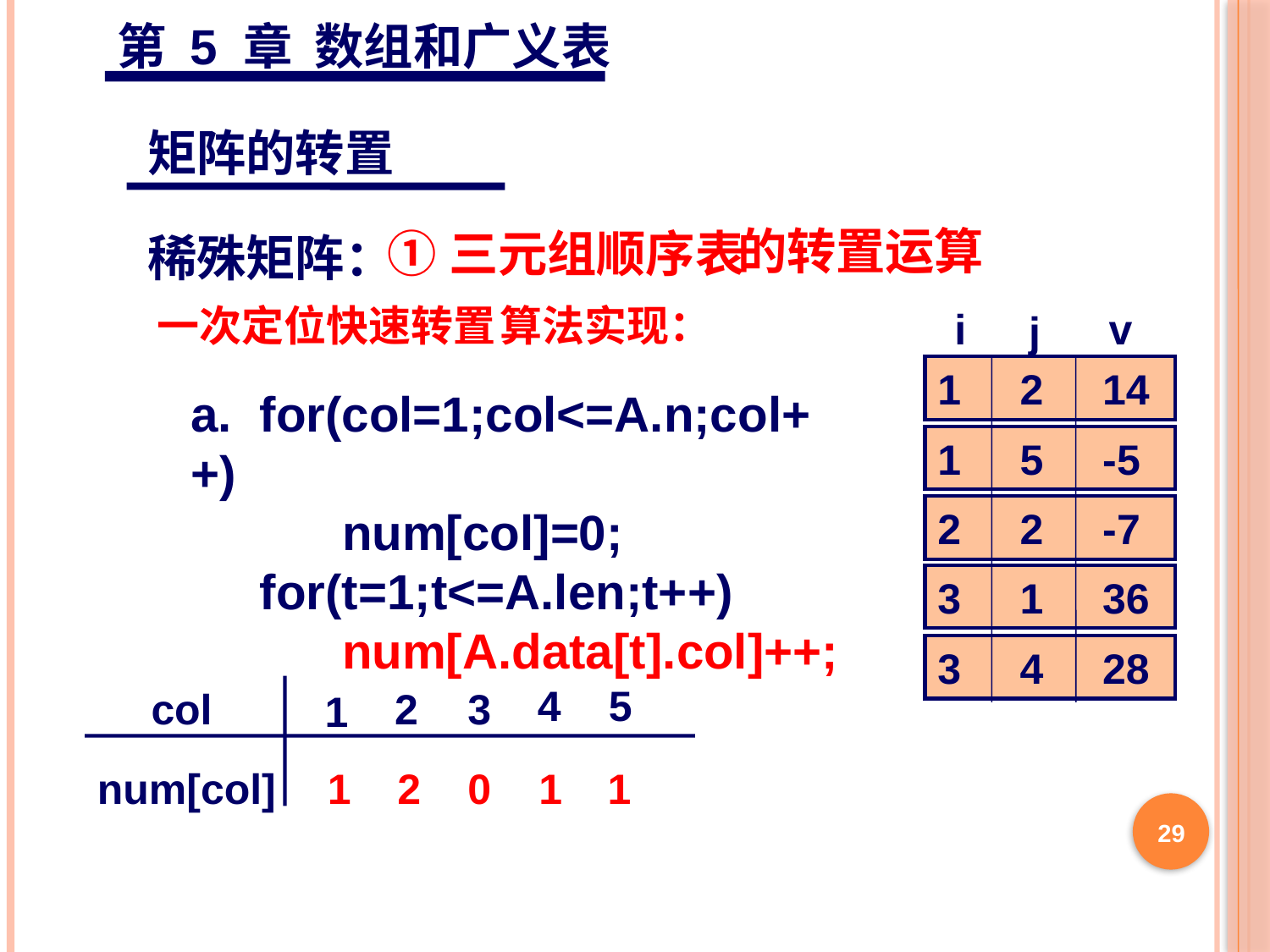

第 5 章  数组和广义表

矩阵的转置

稀殊矩阵：
的转置运算
①三元组顺序表
一次定位快速转置
算法实现：
i
v
j
1     2     14

1     5     -5
2     2     -7
3     1     36
3     4     28
a.  for(col=1;col<=A.n;col++)
           num[col]=0;
     for(t=1;t<=A.len;t++)
           num[A.data[t].col]++;
4
5
col

2
3
1

num[col]
0
1
0
1
2
0
0
1

1
0

29